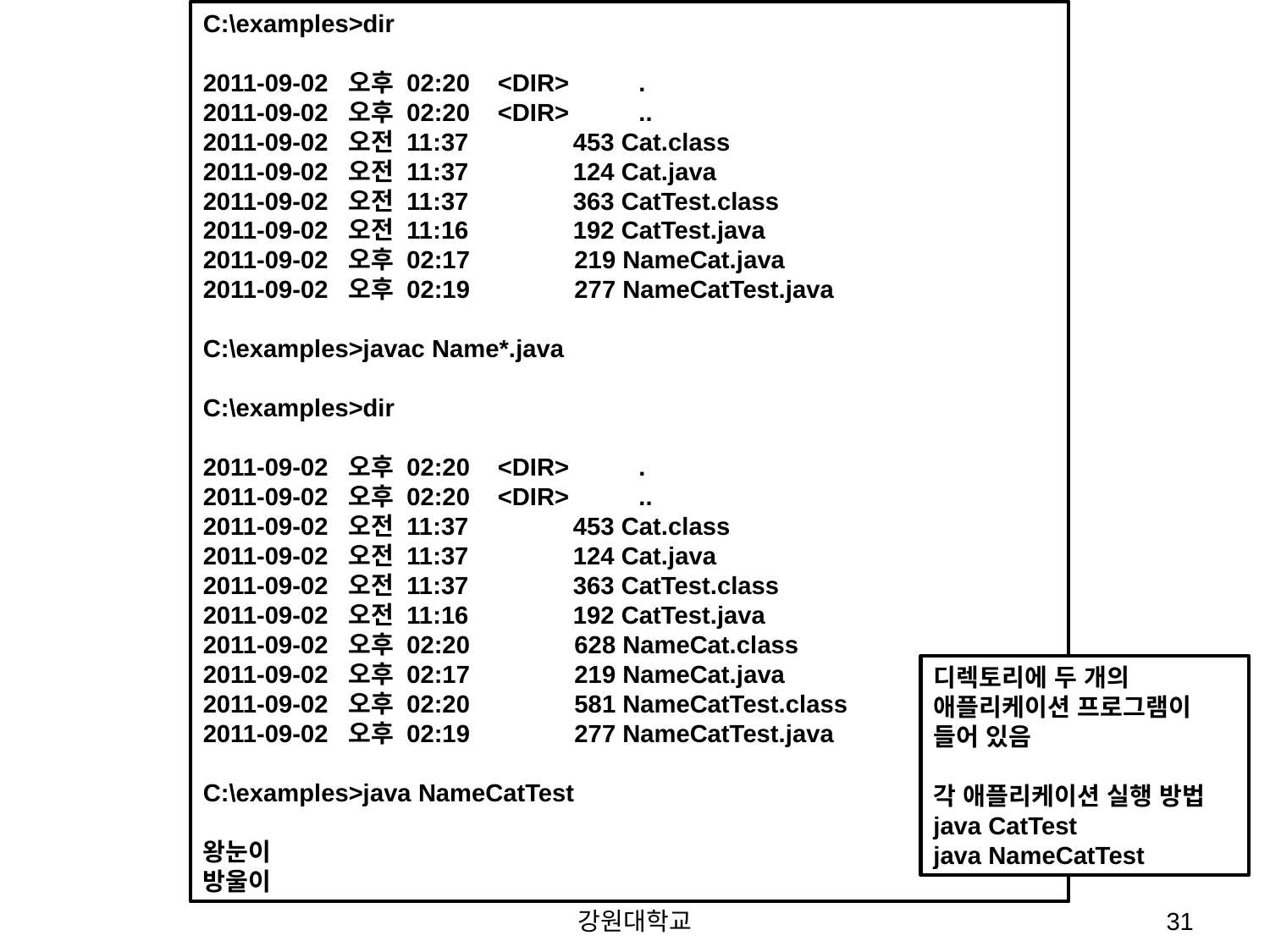

C:\examples>dir

2011-09-02  오후 02:20    <DIR>          .
2011-09-02  오후 02:20    <DIR>          ..
2011-09-02  오전 11:37               453 Cat.class
2011-09-02  오전 11:37               124 Cat.java
2011-09-02  오전 11:37               363 CatTest.class
2011-09-02  오전 11:16               192 CatTest.java
2011-09-02  오후 02:17               219 NameCat.java
2011-09-02  오후 02:19               277 NameCatTest.java

C:\examples>javac Name*.java

C:\examples>dir

2011-09-02  오후 02:20    <DIR>          .
2011-09-02  오후 02:20    <DIR>          ..
2011-09-02  오전 11:37               453 Cat.class
2011-09-02  오전 11:37               124 Cat.java
2011-09-02  오전 11:37               363 CatTest.class
2011-09-02  오전 11:16               192 CatTest.java
2011-09-02  오후 02:20               628 NameCat.class
2011-09-02  오후 02:17               219 NameCat.java
2011-09-02  오후 02:20               581 NameCatTest.class
2011-09-02  오후 02:19               277 NameCatTest.java

C:\examples>java NameCatTest

왕눈이
방울이
디렉토리에 두 개의 애플리케이션 프로그램이 들어 있음

각 애플리케이션 실행 방법
java CatTest
java NameCatTest
강원대학교
31